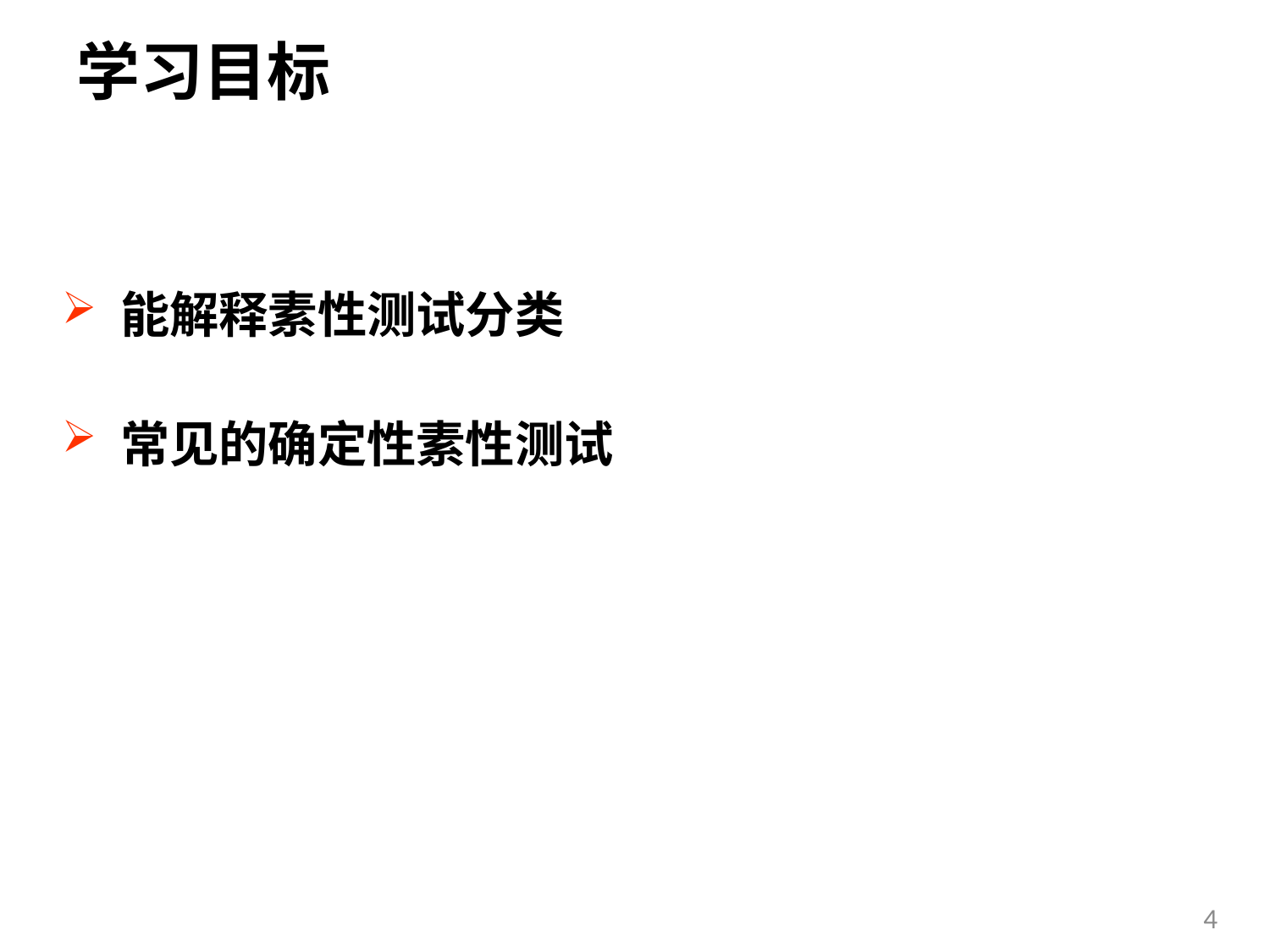

5.1 学习目标
# 学习目标
 能解释素性测试分类
 常见的确定性素性测试
4